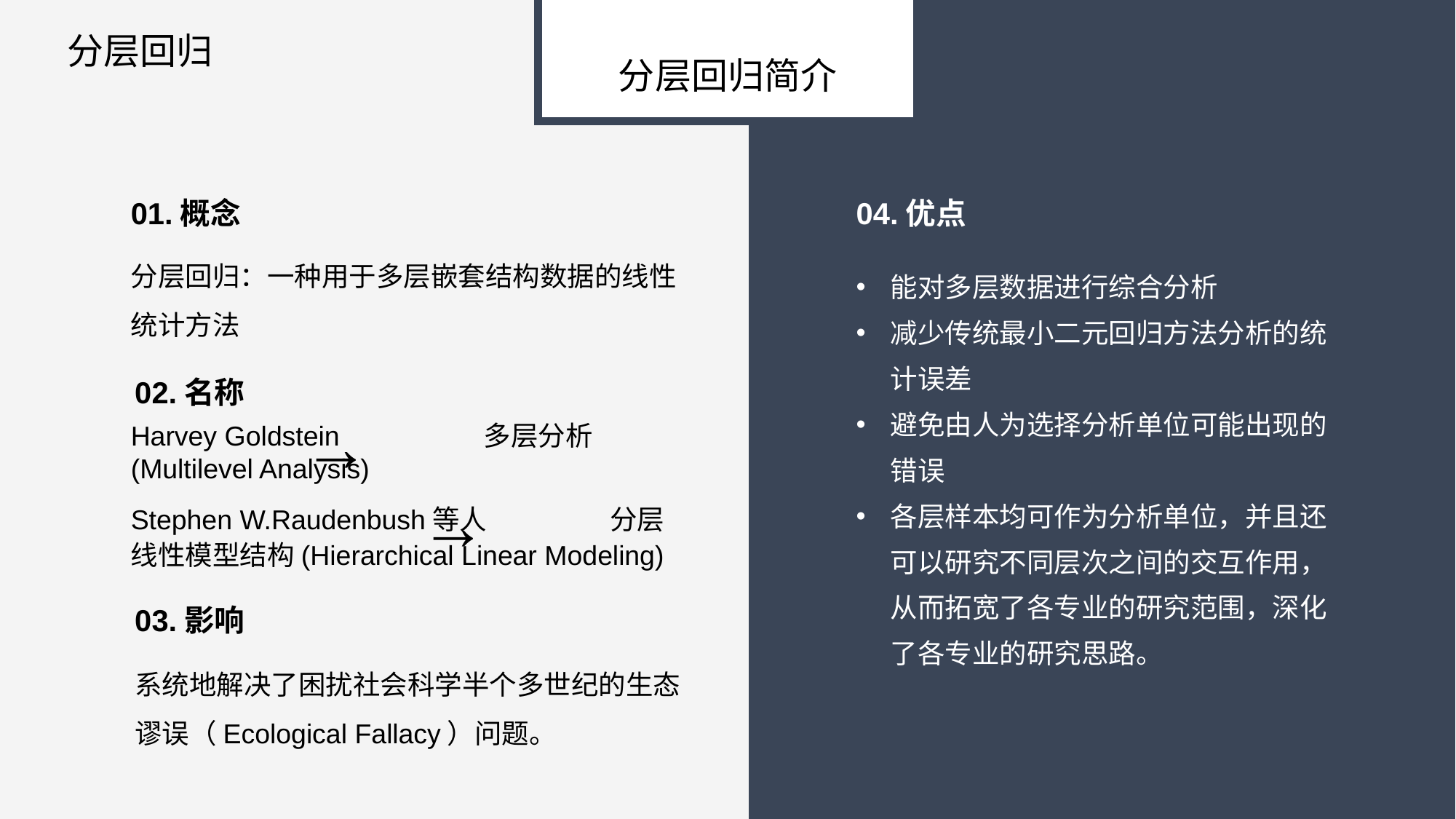

分层回归
分层回归简介
01.概念
04.优点
分层回归：一种用于多层嵌套结构数据的线性统计方法
能对多层数据进行综合分析
减少传统最小二元回归方法分析的统计误差
避免由人为选择分析单位可能出现的错误
各层样本均可作为分析单位，并且还可以研究不同层次之间的交互作用，从而拓宽了各专业的研究范围，深化了各专业的研究思路。
02.名称
→
Harvey Goldstein                  多层分析(Multilevel Analysis)
→
Stephen W.Raudenbush等人             分层线性模型结构(Hierarchical Linear Modeling)
03.影响
系统地解决了困扰社会科学半个多世纪的生态谬误（Ecological Fallacy）问题。